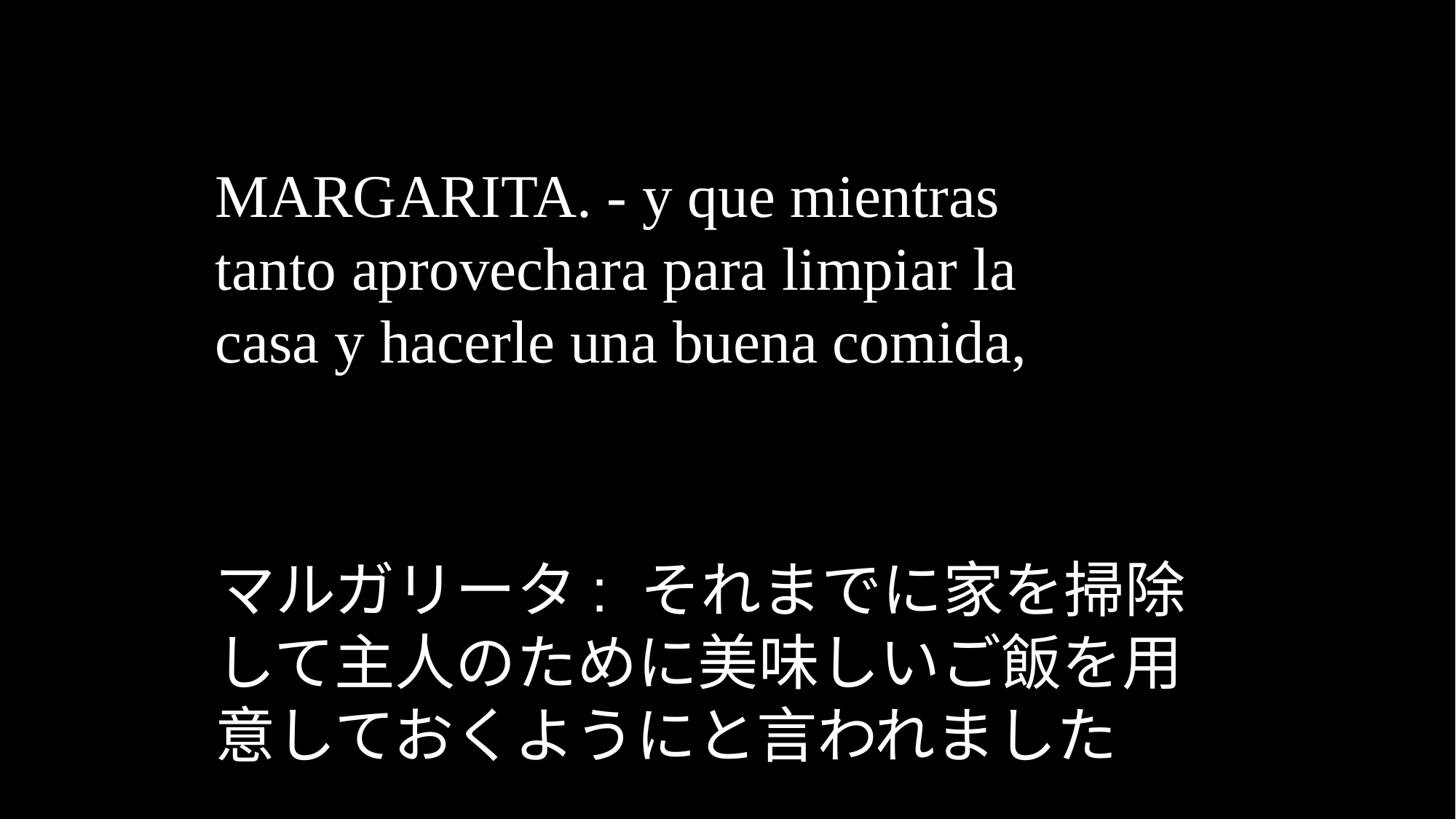

MARGARITA. - y que mientras tanto aprovechara para limpiar la casa y hacerle una buena comida,

マルガリータ: それまでに家を掃除して主人のために美味しいご飯を用意しておくようにと言われました